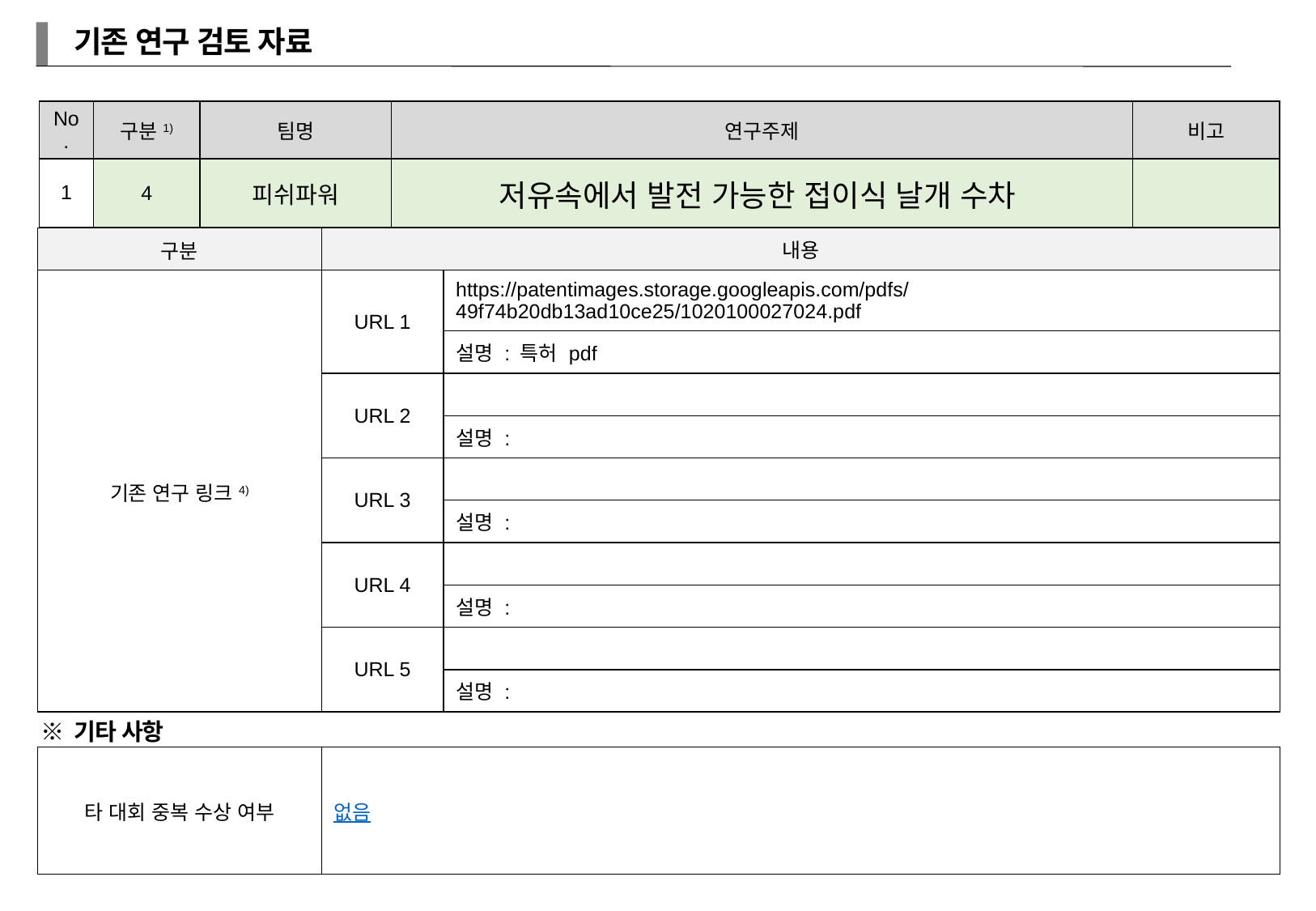

기존 연구 검토 자료

| No. | 구분1) | 팀명 | 연구주제 | 비고 |
| --- | --- | --- | --- | --- |
| 1 | 4 | 피쉬파워 | 저유속에서 발전 가능한 접이식 날개 수차 |  |
| 구분 | 내용 |  |
| --- | --- | --- |
| 기존 연구 링크4) | URL 1 | https://patentimages.storage.googleapis.com/pdfs/49f74b20db13ad10ce25/1020100027024.pdf |
|  |  | 설명 : 특허 pdf |
|  | URL 2 |  |
|  |  | 설명 : |
|  | URL 3 |  |
|  |  | 설명 : |
|  | URL 4 |  |
|  |  | 설명 : |
|  | URL 5 |  |
|  |  | 설명 : |
※ 기타 사항
| 타 대회 중복 수상 여부 | 없음 |
| --- | --- |